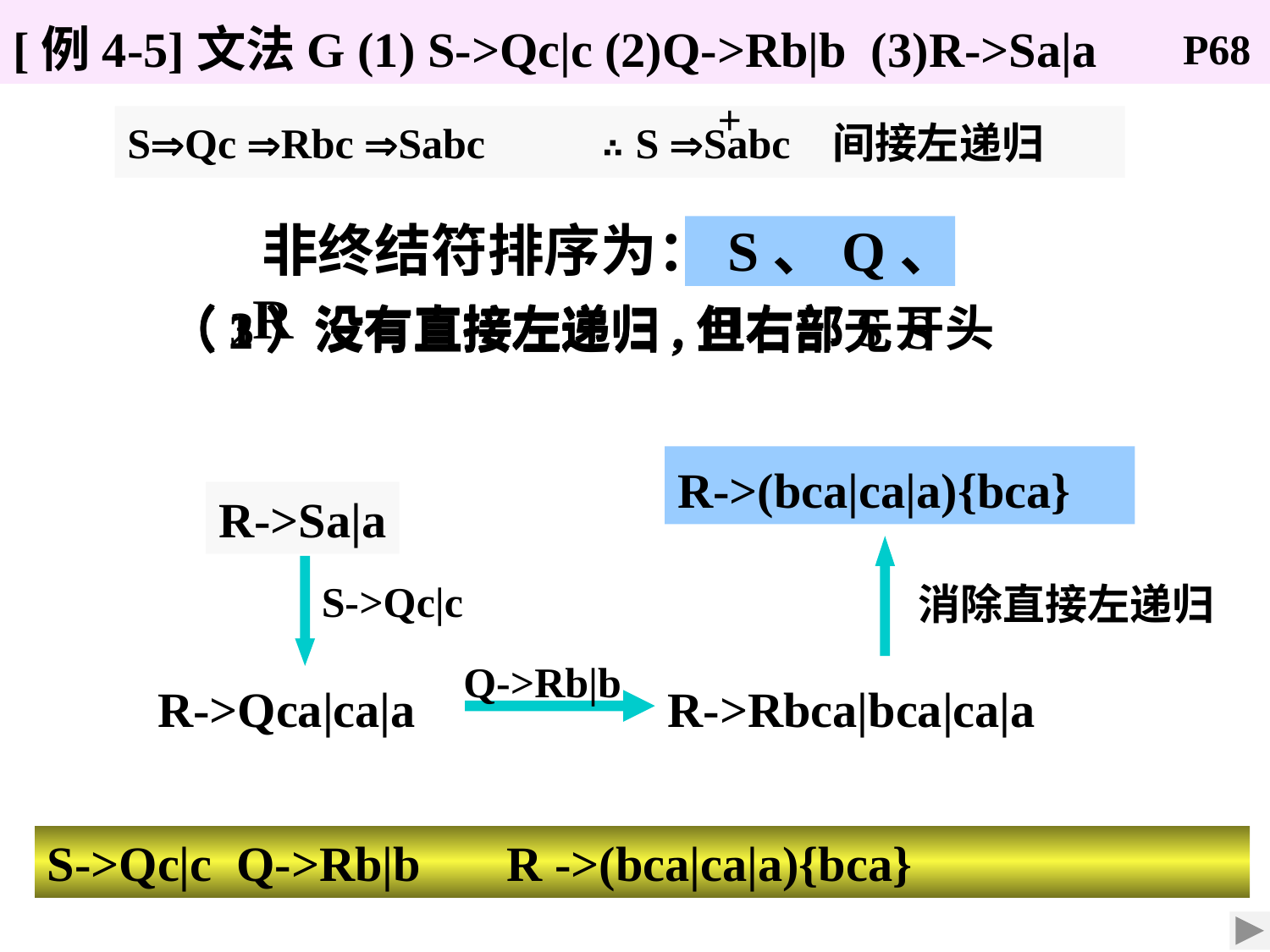

[例4-5]文法G (1) S->Qc|c (2)Q->Rb|b  (3)R->Sa|a
P68
+
S⇒Qc ⇒Rbc ⇒Sabc           ∴ S ⇒Sabc   间接左递归
将非终结符排序为：S、Q、R

（3）没有直接左递归,但右部S开头
（1）没有直接左递归
（2）没有直接左递归,且右部无S
R->(bca|ca|a){bca}
R->Sa|a

消除直接左递归

S->Qc|c
Q->Rb|b

R->Qca|ca|a
R->Rbca|bca|ca|a
S->Qc|c  Q->Rb|b       R ->(bca|ca|a){bca}